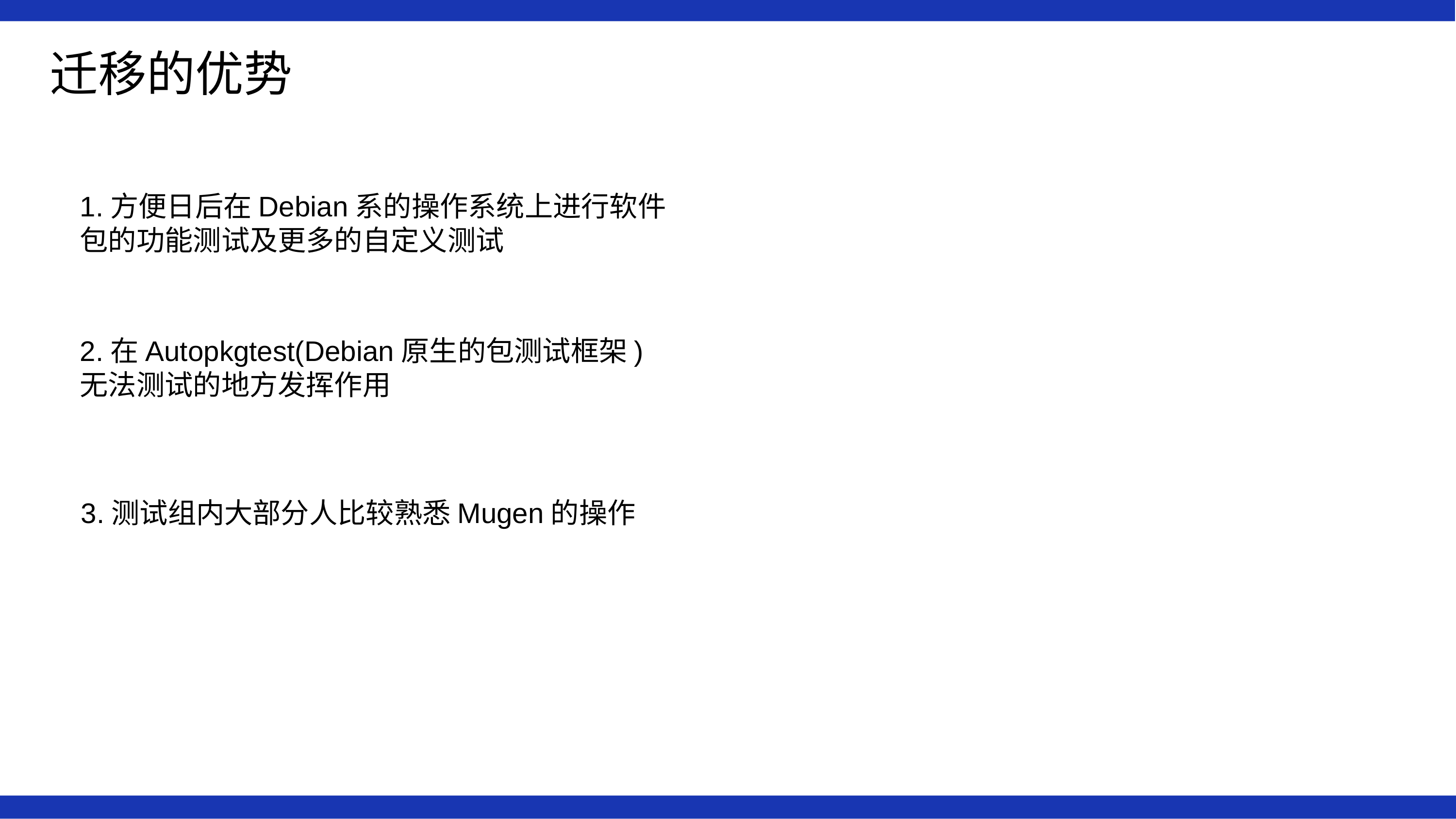

迁移的优势
1.方便日后在Debian系的操作系统上进行软件包的功能测试及更多的自定义测试
2.在Autopkgtest(Debian原生的包测试框架)无法测试的地方发挥作用
3.测试组内大部分人比较熟悉Mugen的操作